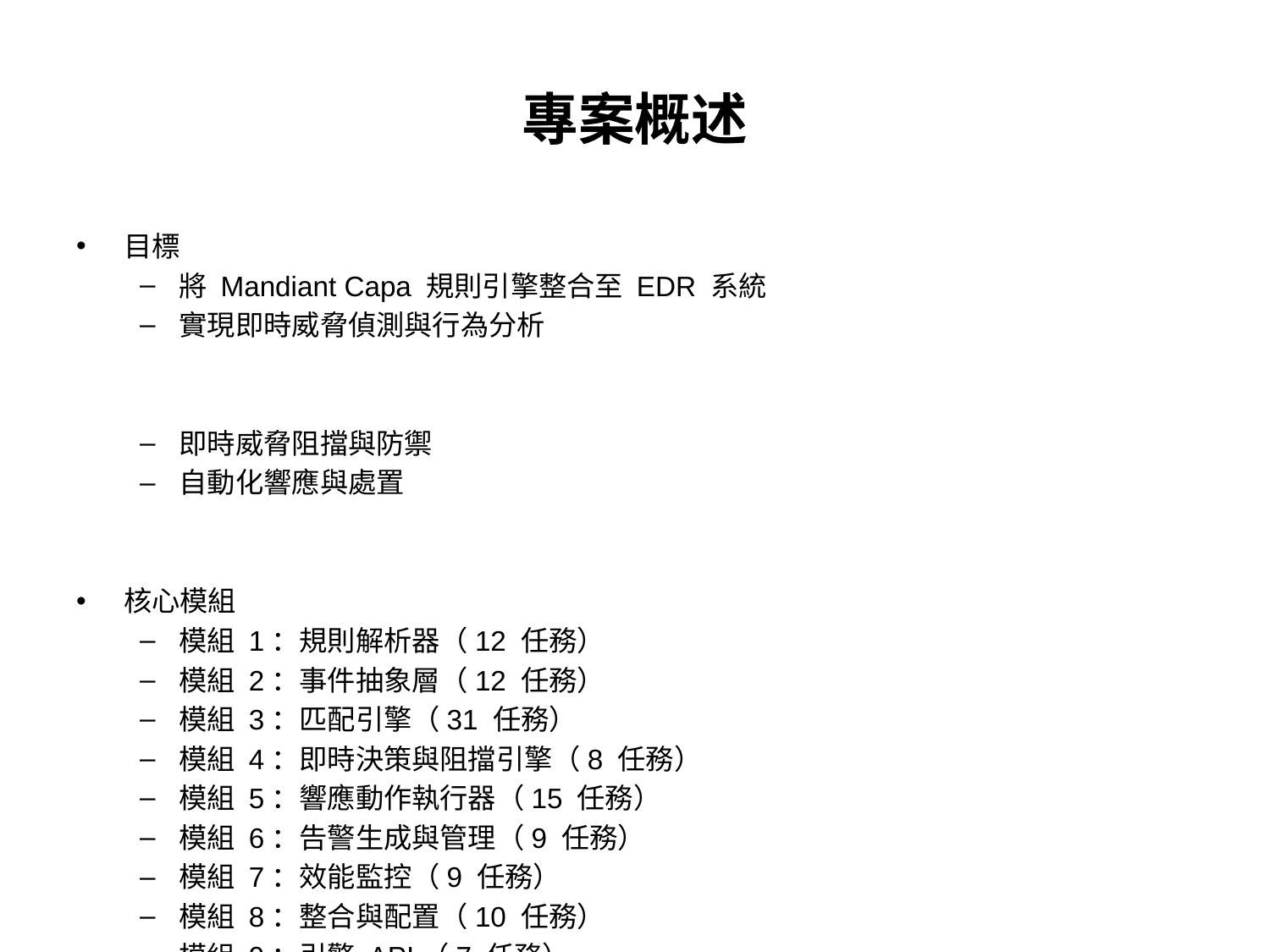

# 專案概述
目標
將 Mandiant Capa 規則引擎整合至 EDR 系統
實現即時威脅偵測與行為分析

即時威脅阻擋與防禦
自動化響應與處置

核心模組
模組 1：規則解析器（12 任務）
模組 2：事件抽象層（12 任務）
模組 3：匹配引擎（31 任務）
模組 4：即時決策與阻擋引擎（8 任務）
模組 5：響應動作執行器（15 任務）
模組 6：告警生成與管理（9 任務）
模組 7：效能監控（9 任務）
模組 8：整合與配置（10 任務）
模組 9：引擎 API（7 任務）